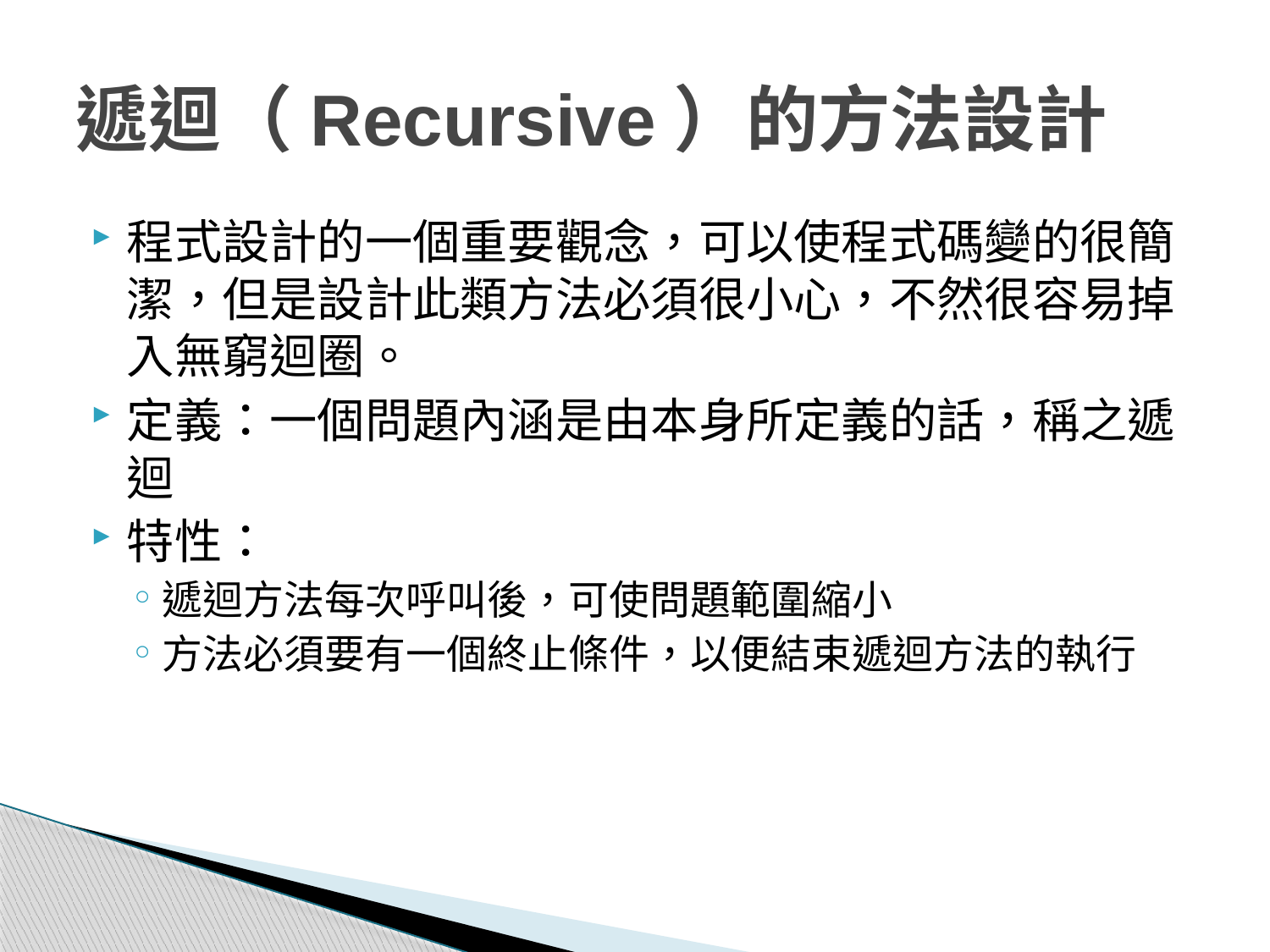

# 遞迴（Recursive）的方法設計
程式設計的一個重要觀念，可以使程式碼變的很簡潔，但是設計此類方法必須很小心，不然很容易掉入無窮迴圈。
定義：一個問題內涵是由本身所定義的話，稱之遞迴
特性：
遞迴方法每次呼叫後，可使問題範圍縮小
方法必須要有一個終止條件，以便結束遞迴方法的執行